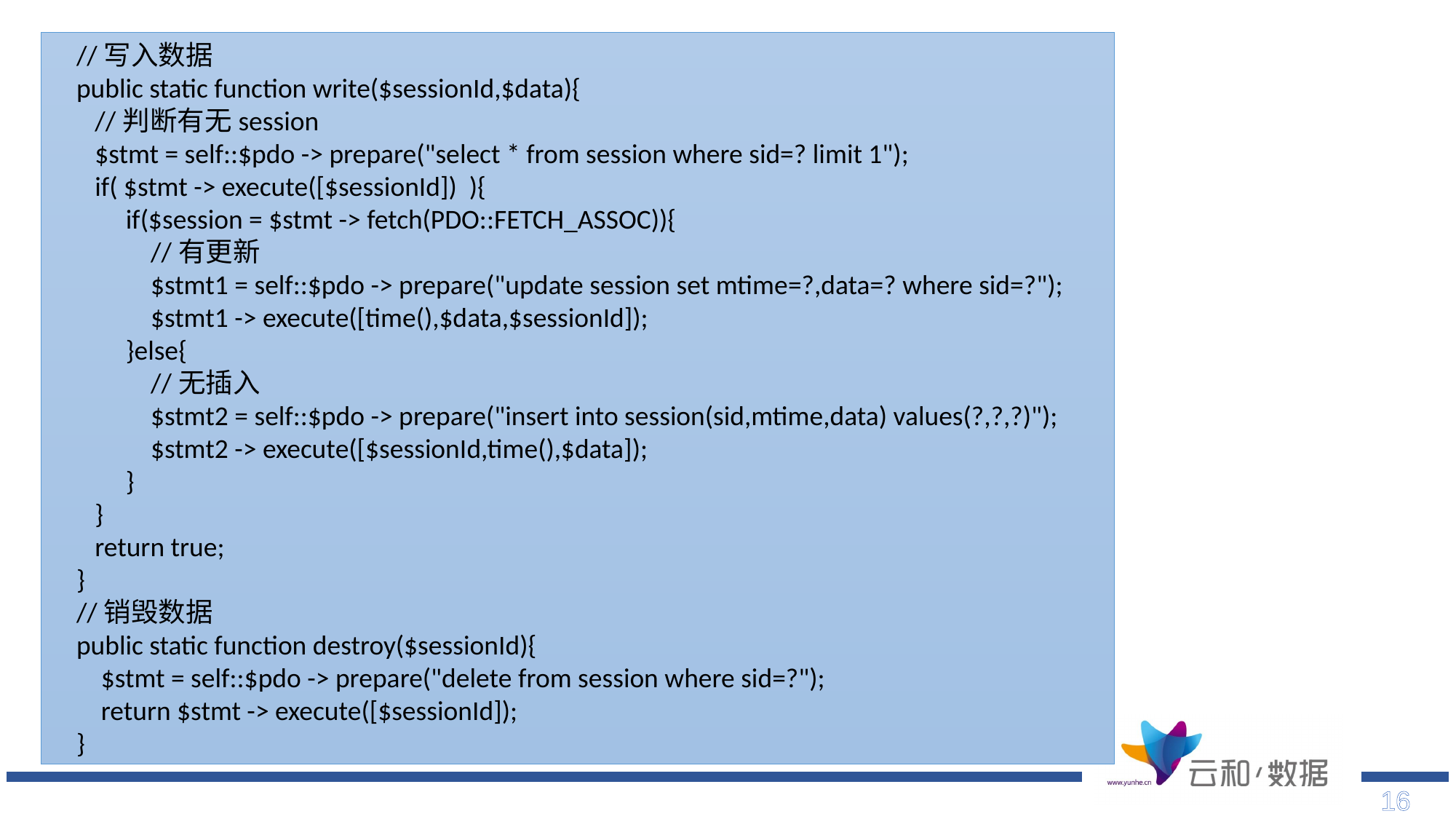

//写入数据
    public static function write($sessionId,$data){
       //判断有无session
       $stmt = self::$pdo -> prepare("select * from session where sid=? limit 1");
       if( $stmt -> execute([$sessionId])  ){
            if($session = $stmt -> fetch(PDO::FETCH_ASSOC)){
                //有更新
                $stmt1 = self::$pdo -> prepare("update session set mtime=?,data=? where sid=?");
                $stmt1 -> execute([time(),$data,$sessionId]);
            }else{
                //无插入
                $stmt2 = self::$pdo -> prepare("insert into session(sid,mtime,data) values(?,?,?)");
                $stmt2 -> execute([$sessionId,time(),$data]);
            }
       }
       return true;
    }
    //销毁数据
    public static function destroy($sessionId){
        $stmt = self::$pdo -> prepare("delete from session where sid=?");
        return $stmt -> execute([$sessionId]);
    }